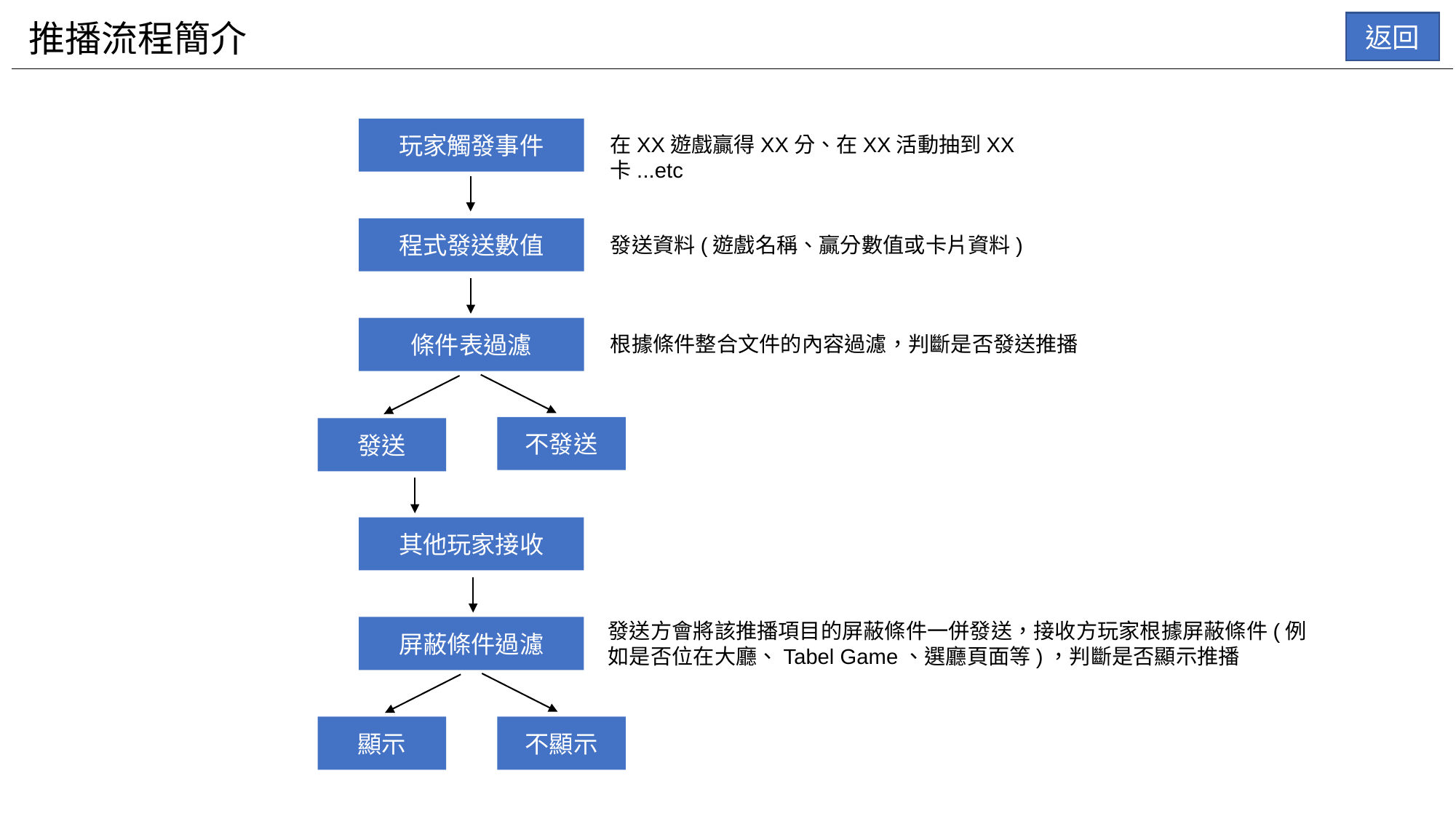

推播流程簡介
返回
玩家觸發事件
在XX遊戲贏得XX分、在XX活動抽到XX卡...etc
程式發送數值
發送資料(遊戲名稱、贏分數值或卡片資料)
條件表過濾
根據條件整合文件的內容過濾，判斷是否發送推播
不發送
發送
其他玩家接收
發送方會將該推播項目的屏蔽條件一併發送，接收方玩家根據屏蔽條件(例如是否位在大廳、Tabel Game、選廳頁面等)，判斷是否顯示推播
屏蔽條件過濾
顯示
不顯示